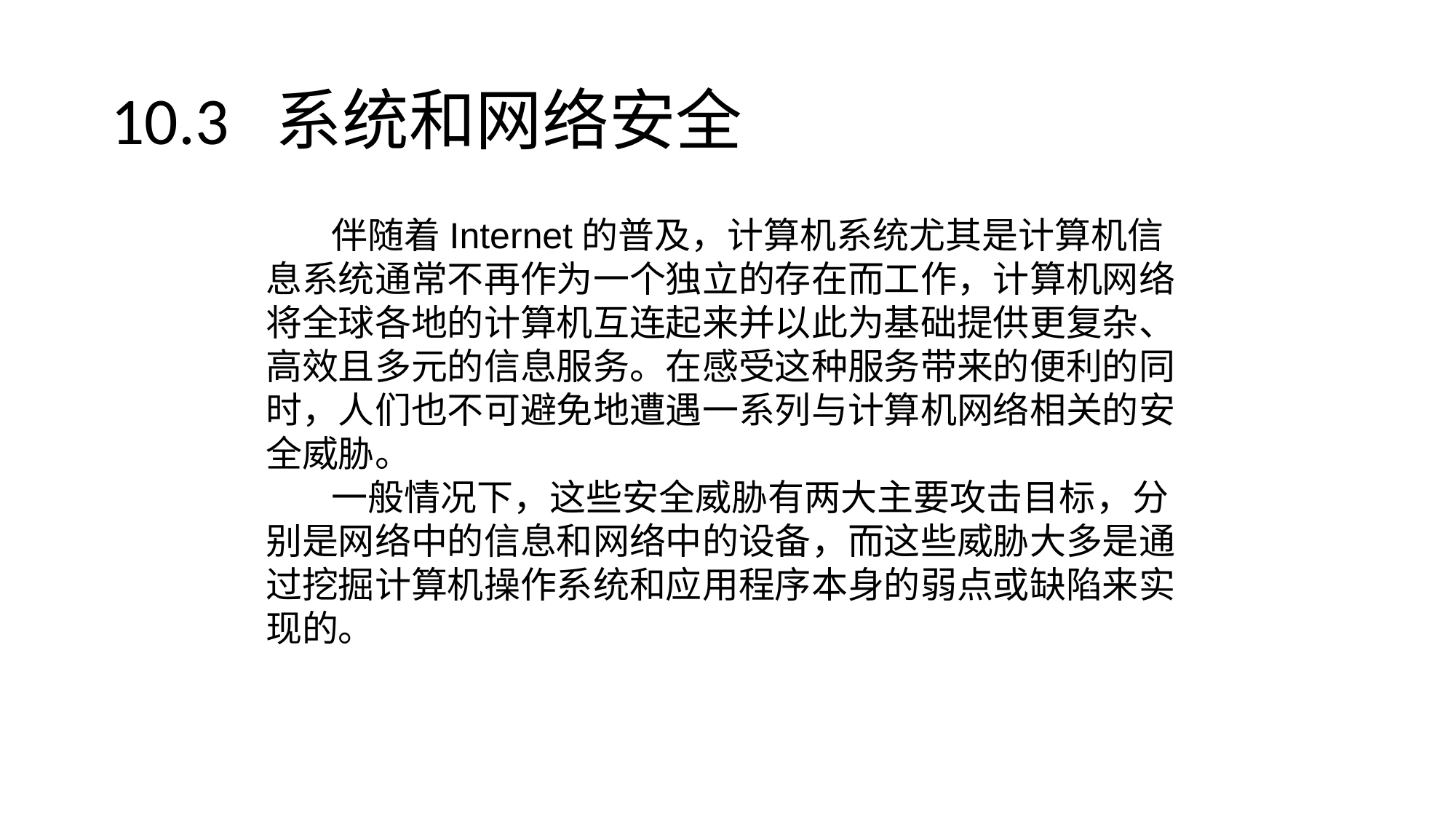

10.3  系统和网络安全
       伴随着Internet的普及，计算机系统尤其是计算机信息系统通常不再作为一个独立的存在而工作，计算机网络将全球各地的计算机互连起来并以此为基础提供更复杂、高效且多元的信息服务。在感受这种服务带来的便利的同时，人们也不可避免地遭遇一系列与计算机网络相关的安全威胁。
       一般情况下，这些安全威胁有两大主要攻击目标，分别是网络中的信息和网络中的设备，而这些威胁大多是通过挖掘计算机操作系统和应用程序本身的弱点或缺陷来实现的。
1